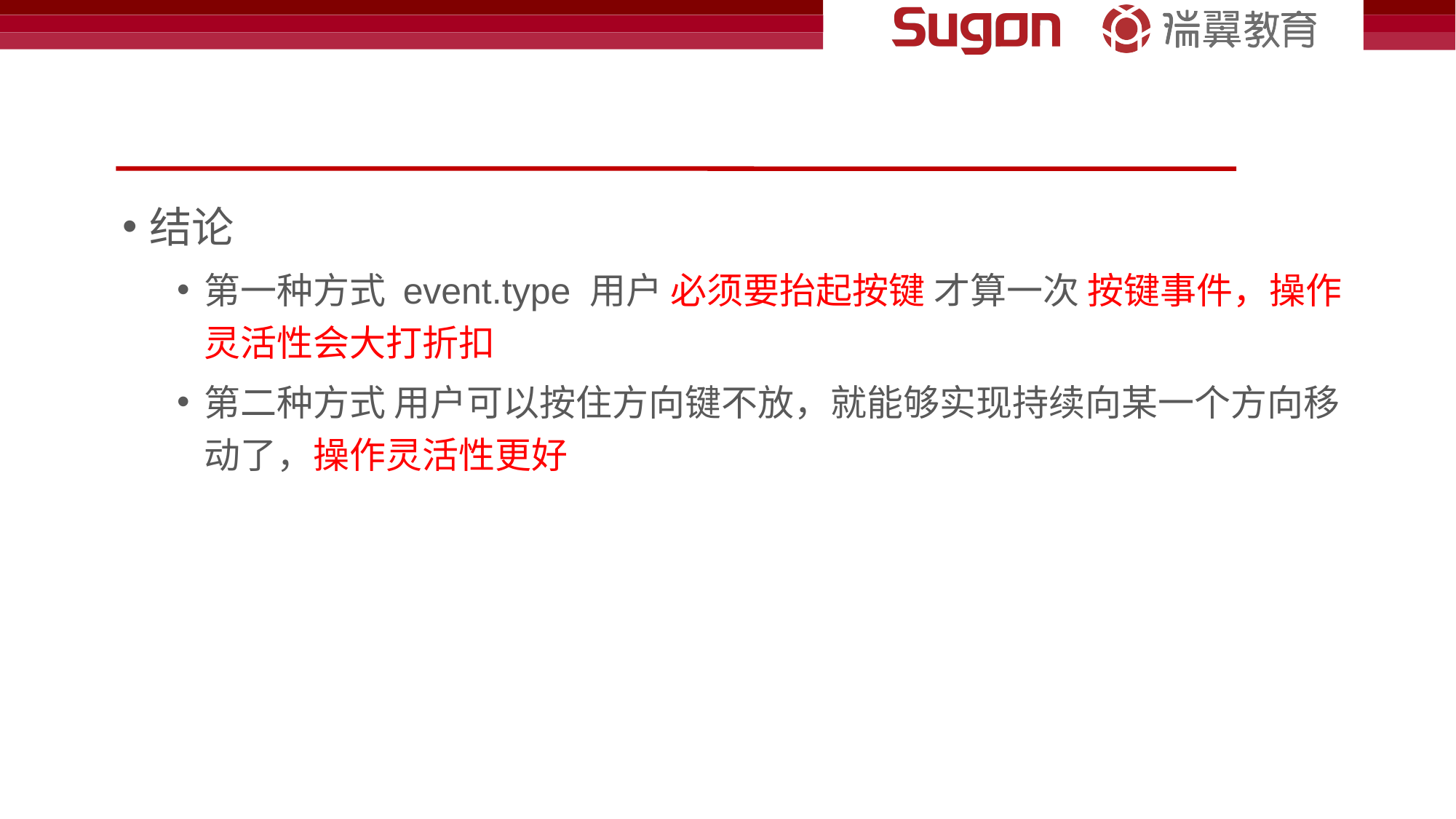

#
结论
第一种方式 event.type 用户 必须要抬起按键 才算一次 按键事件，操作灵活性会大打折扣
第二种方式 用户可以按住方向键不放，就能够实现持续向某一个方向移动了，操作灵活性更好